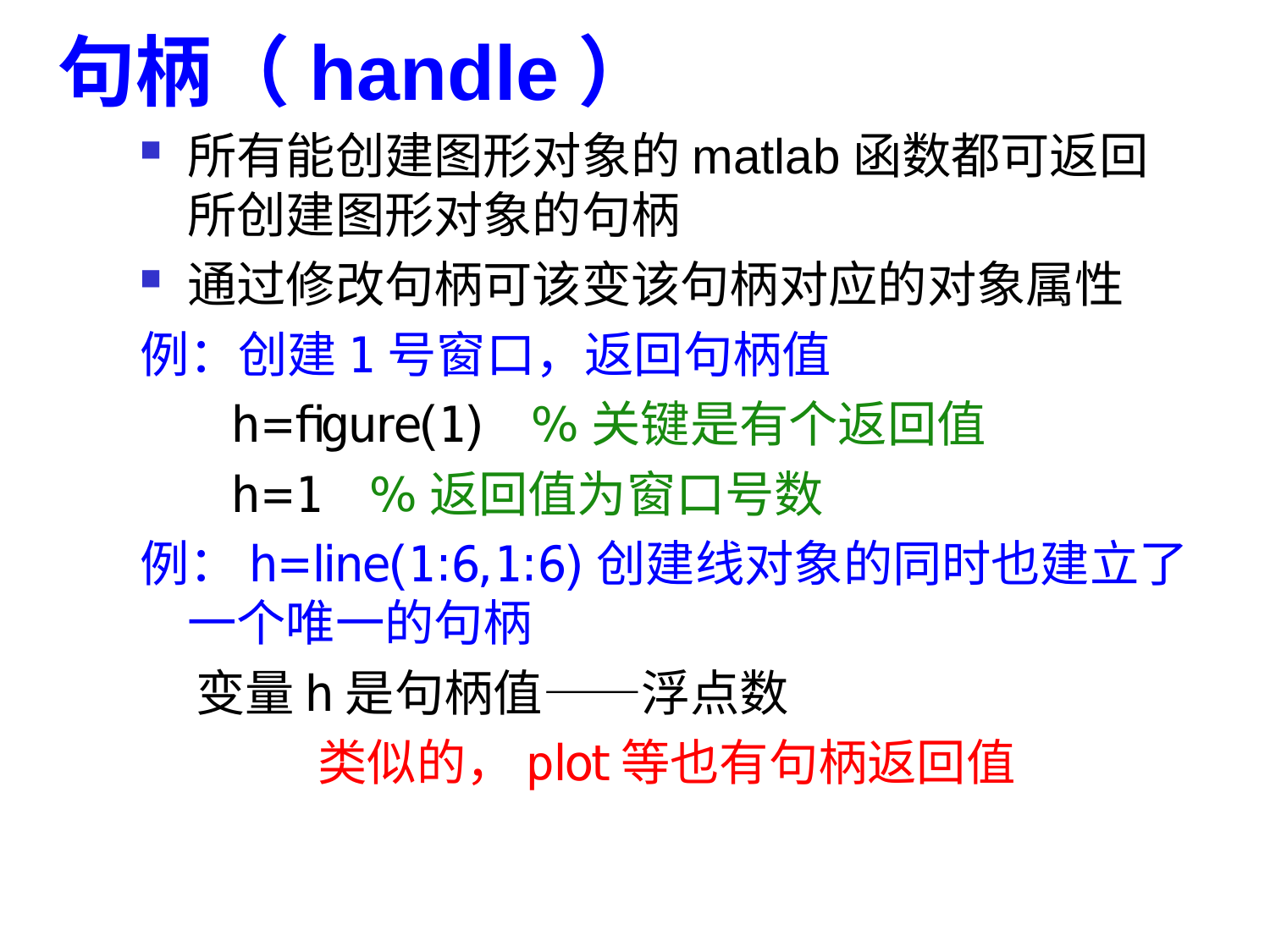

句柄（handle）
所有能创建图形对象的matlab函数都可返回所创建图形对象的句柄
通过修改句柄可该变该句柄对应的对象属性
例：创建1号窗口，返回句柄值
      h=figure(1)   %关键是有个返回值
      h=1   %返回值为窗口号数
例：h=line(1:6,1:6)创建线对象的同时也建立了一个唯一的句柄
    变量h是句柄值——浮点数
类似的，plot等也有句柄返回值